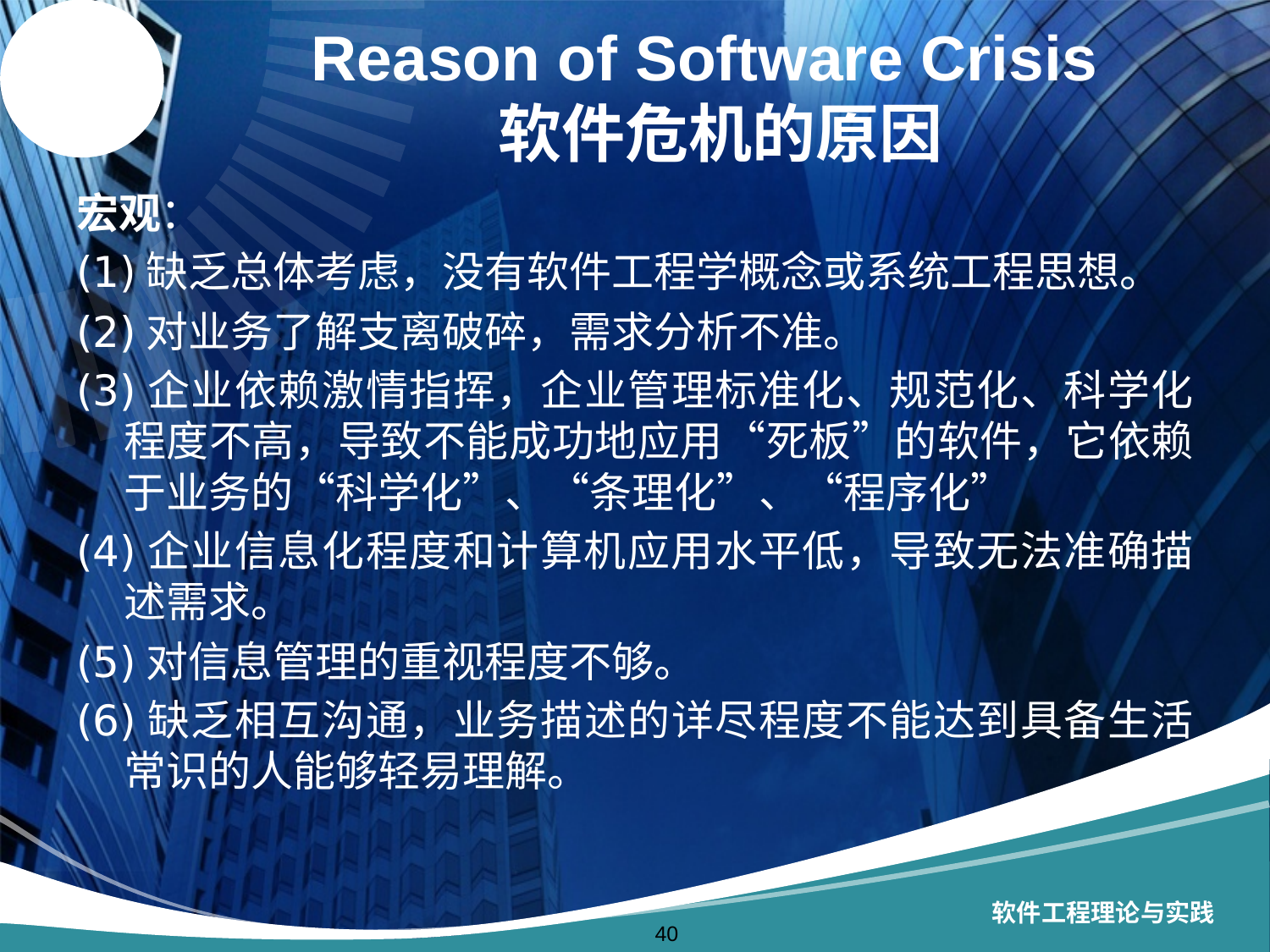

# Reason of Software Crisis 软件危机的原因
宏观：
(1)缺乏总体考虑，没有软件工程学概念或系统工程思想。
(2)对业务了解支离破碎，需求分析不准。
(3)企业依赖激情指挥，企业管理标准化、规范化、科学化程度不高，导致不能成功地应用“死板”的软件，它依赖于业务的“科学化”、“条理化”、“程序化”
(4)企业信息化程度和计算机应用水平低，导致无法准确描述需求。
(5)对信息管理的重视程度不够。
(6)缺乏相互沟通，业务描述的详尽程度不能达到具备生活常识的人能够轻易理解。

软件工程理论与实践
40